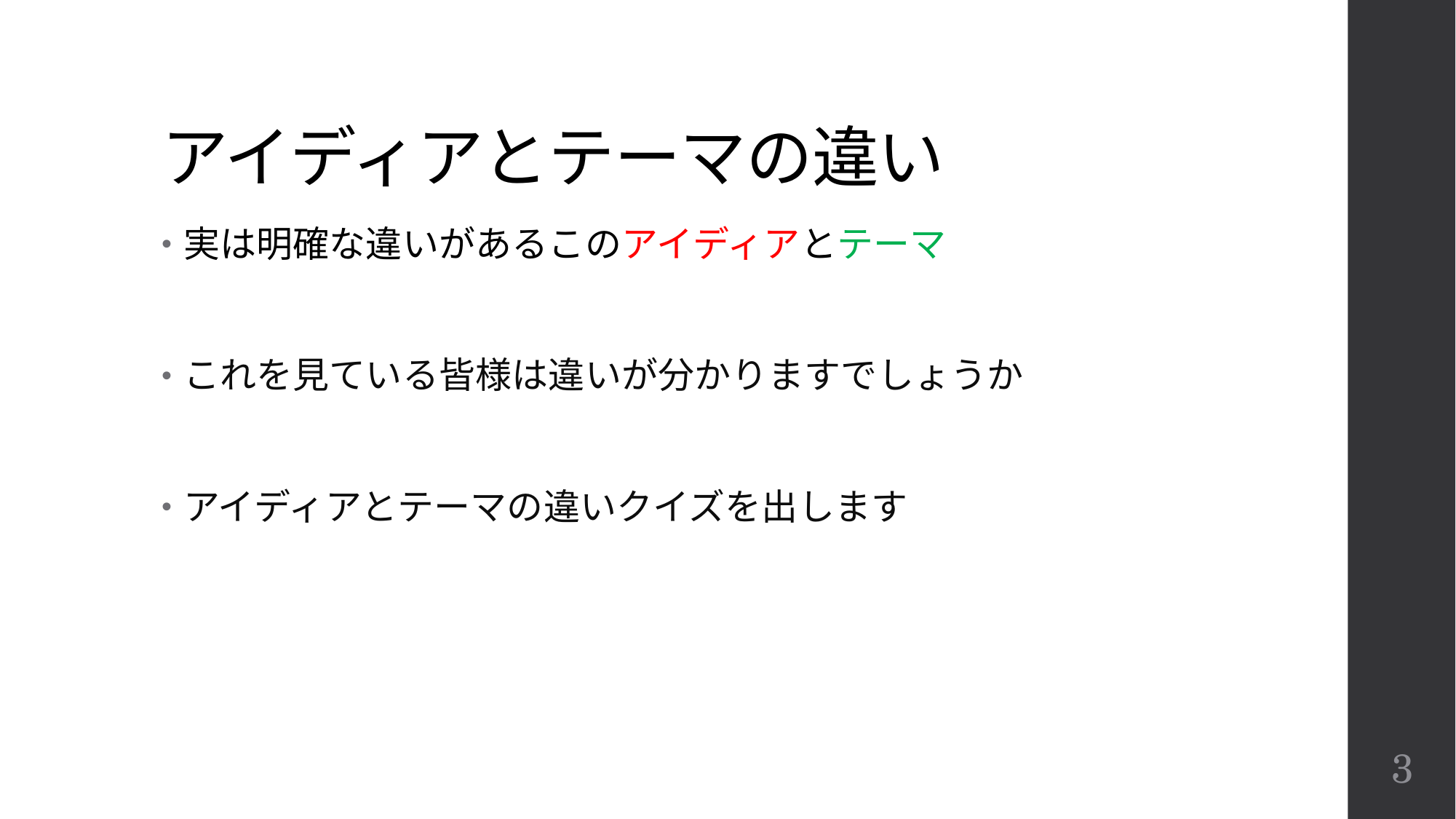

# アイディアとテーマの違い
実は明確な違いがあるこのアイディアとテーマ

これを見ている皆様は違いが分かりますでしょうか

アイディアとテーマの違いクイズを出します
3